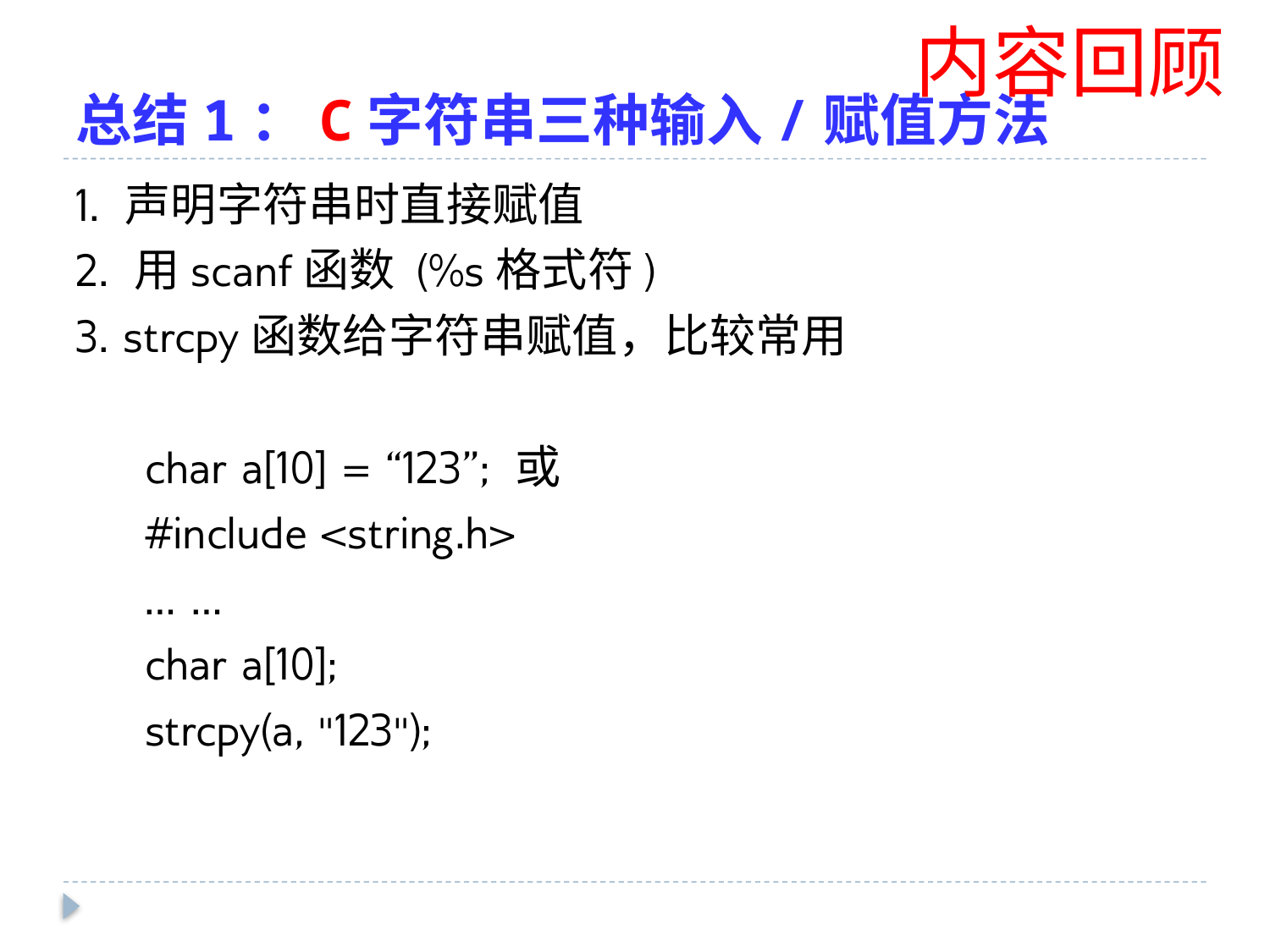

内容回顾
# 总结1：C字符串三种输入/赋值方法
1. 声明字符串时直接赋值
2. 用scanf函数 (%s格式符)
3. strcpy函数给字符串赋值，比较常用

     char a[10] = “123”; 或
     #include <string.h>
     … …
     char a[10];
     strcpy(a, "123");